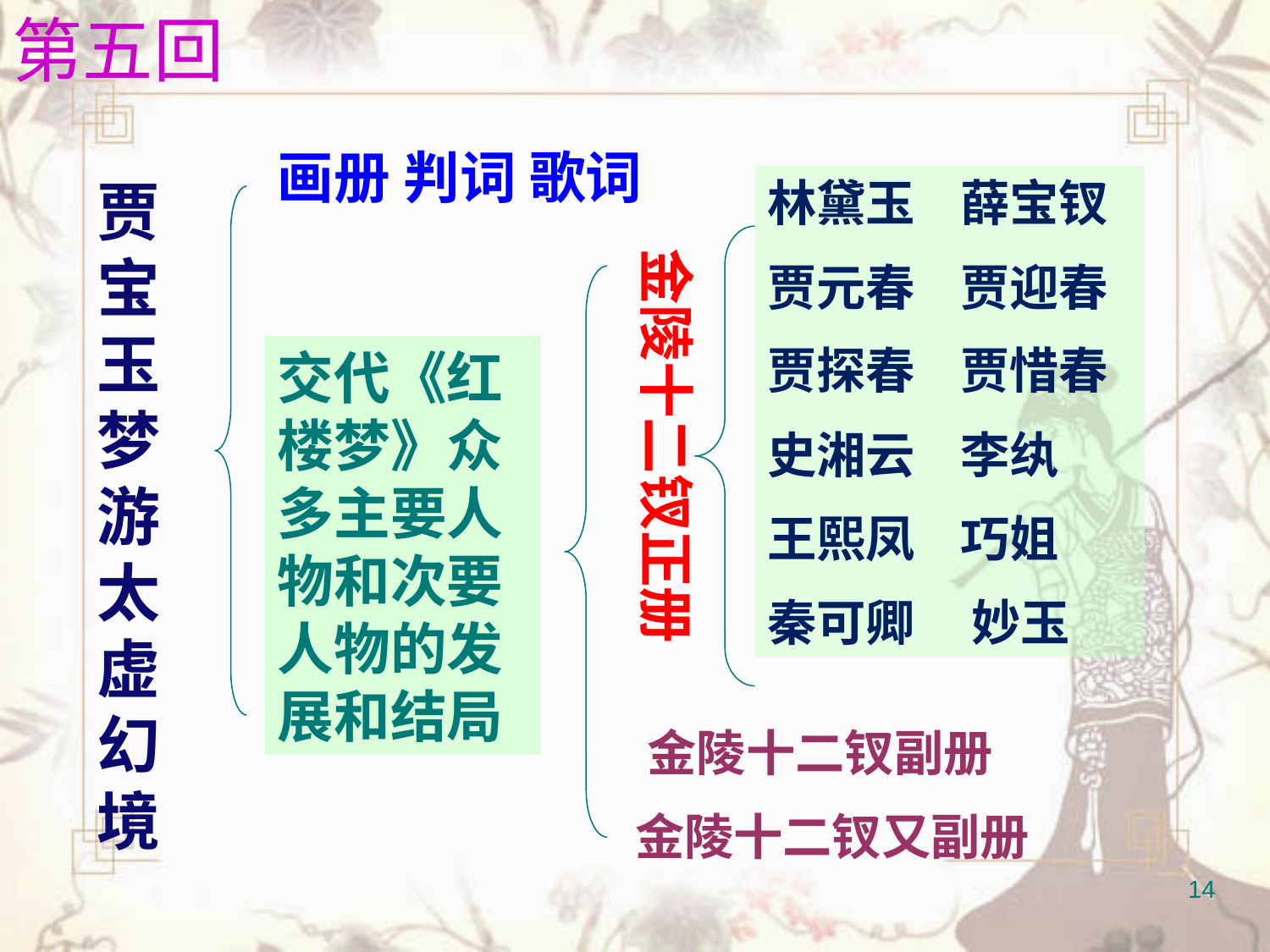

第五回
画册 判词 歌词
林黛玉    薛宝钗
贾元春    贾迎春
贾探春    贾惜春
史湘云    李纨
王熙凤    巧姐
秦可卿     妙玉
贾宝玉梦游太虚幻境

金陵十二钗正册

交代《红楼梦》众多主要人物和次要人物的发展和结局
金陵十二钗副册
金陵十二钗又副册
14